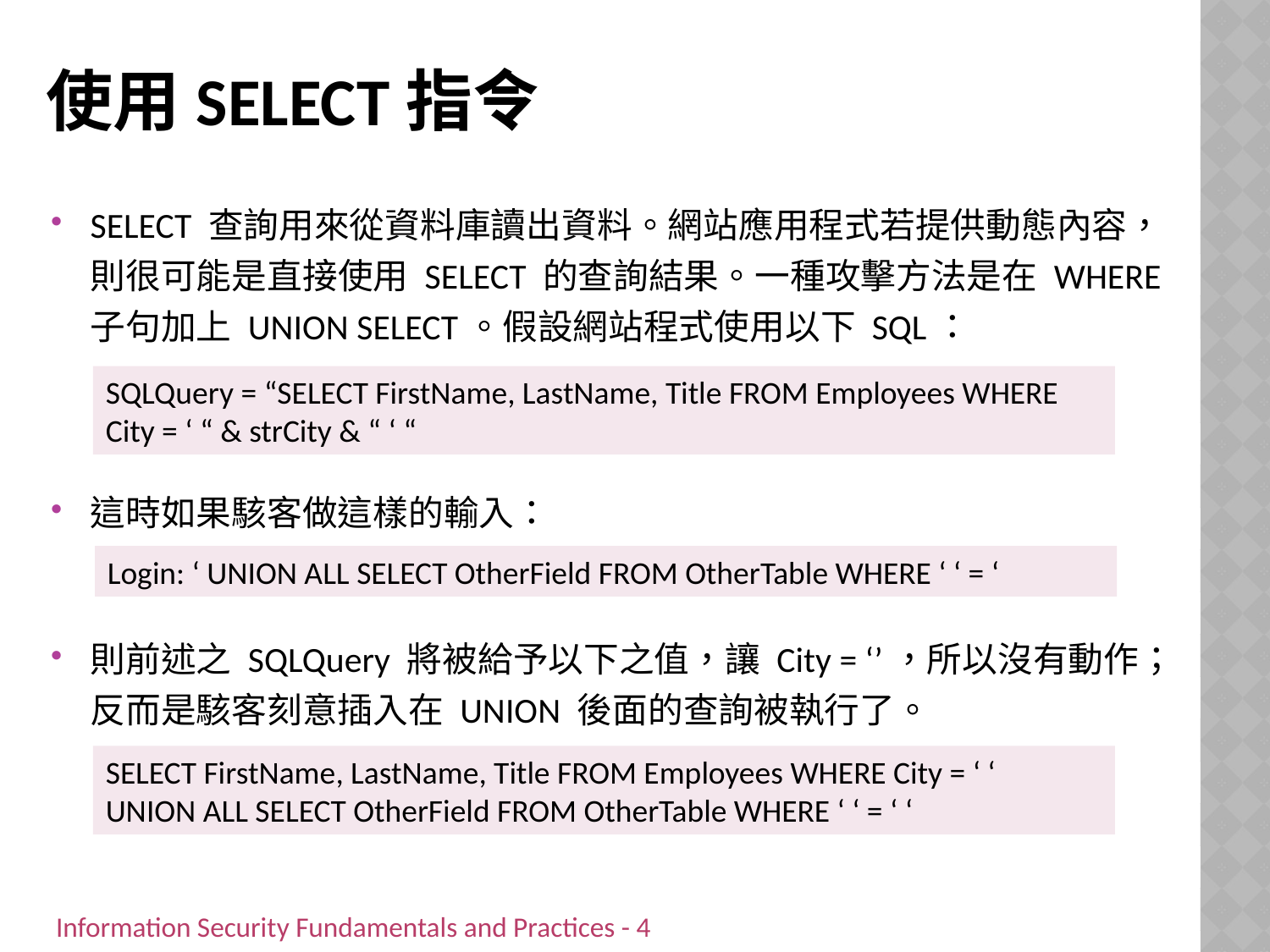

# 使用SELECT指令
SELECT 查詢用來從資料庫讀出資料。網站應用程式若提供動態內容，則很可能是直接使用 SELECT 的查詢結果。一種攻擊方法是在 WHERE 子句加上 UNION SELECT。假設網站程式使用以下 SQL：

這時如果駭客做這樣的輸入：
則前述之 SQLQuery 將被給予以下之值，讓 City = ‘’，所以沒有動作；反而是駭客刻意插入在 UNION 後面的查詢被執行了。

SQLQuery = “SELECT FirstName, LastName, Title FROM Employees WHERE City = ‘ “ & strCity & “ ‘ “
Login: ‘ UNION ALL SELECT OtherField FROM OtherTable WHERE ‘ ‘ = ‘
SELECT FirstName, LastName, Title FROM Employees WHERE City = ‘ ‘
UNION ALL SELECT OtherField FROM OtherTable WHERE ‘ ‘ = ‘ ‘